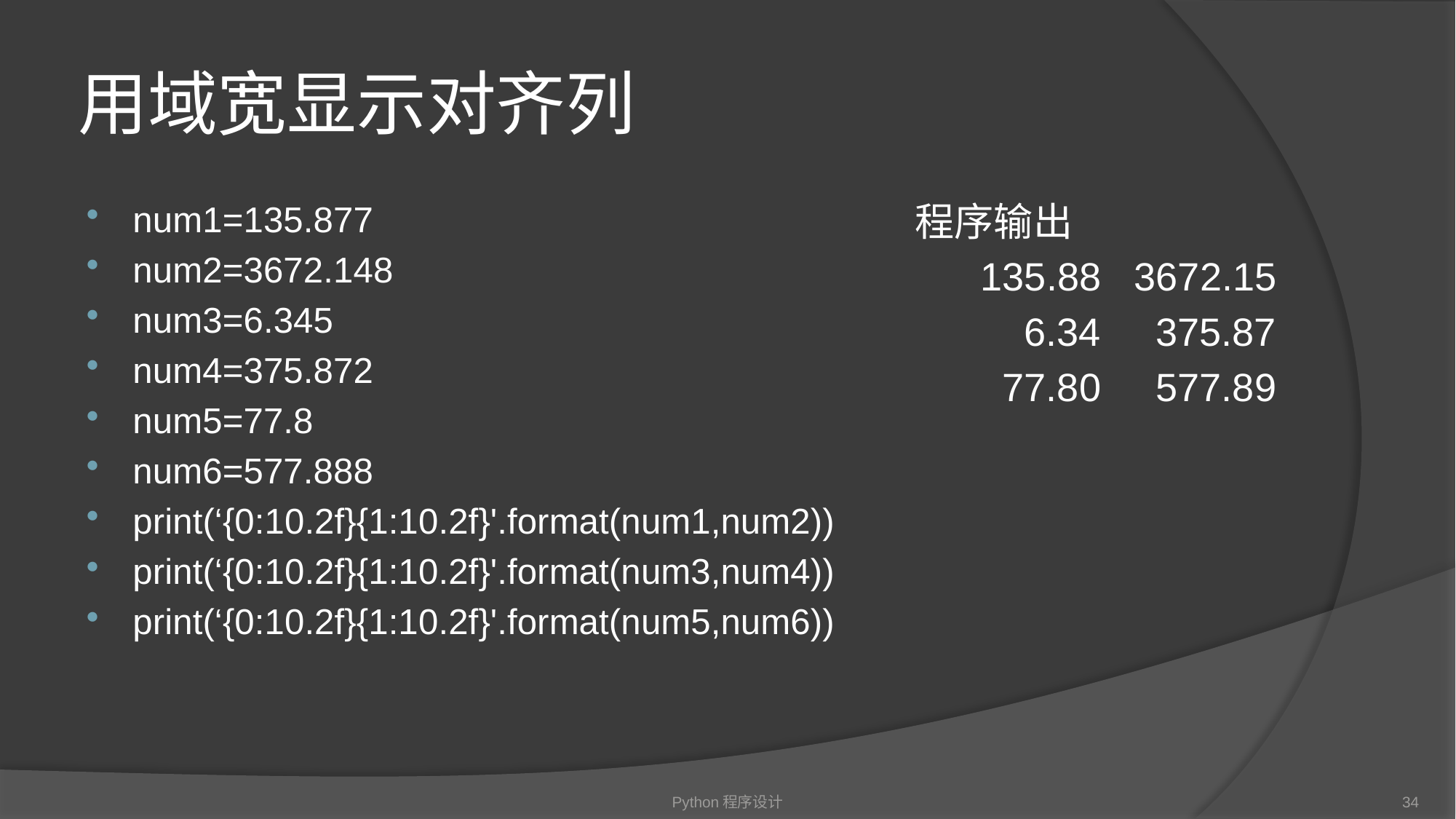

# 用域宽显示对齐列
num1=135.877
num2=3672.148
num3=6.345
num4=375.872
num5=77.8
num6=577.888
print(‘{0:10.2f}{1:10.2f}'.format(num1,num2))
print(‘{0:10.2f}{1:10.2f}'.format(num3,num4))
print(‘{0:10.2f}{1:10.2f}'.format(num5,num6))

程序输出
      135.88   3672.15
          6.34     375.87
        77.80     577.89
Python程序设计
34